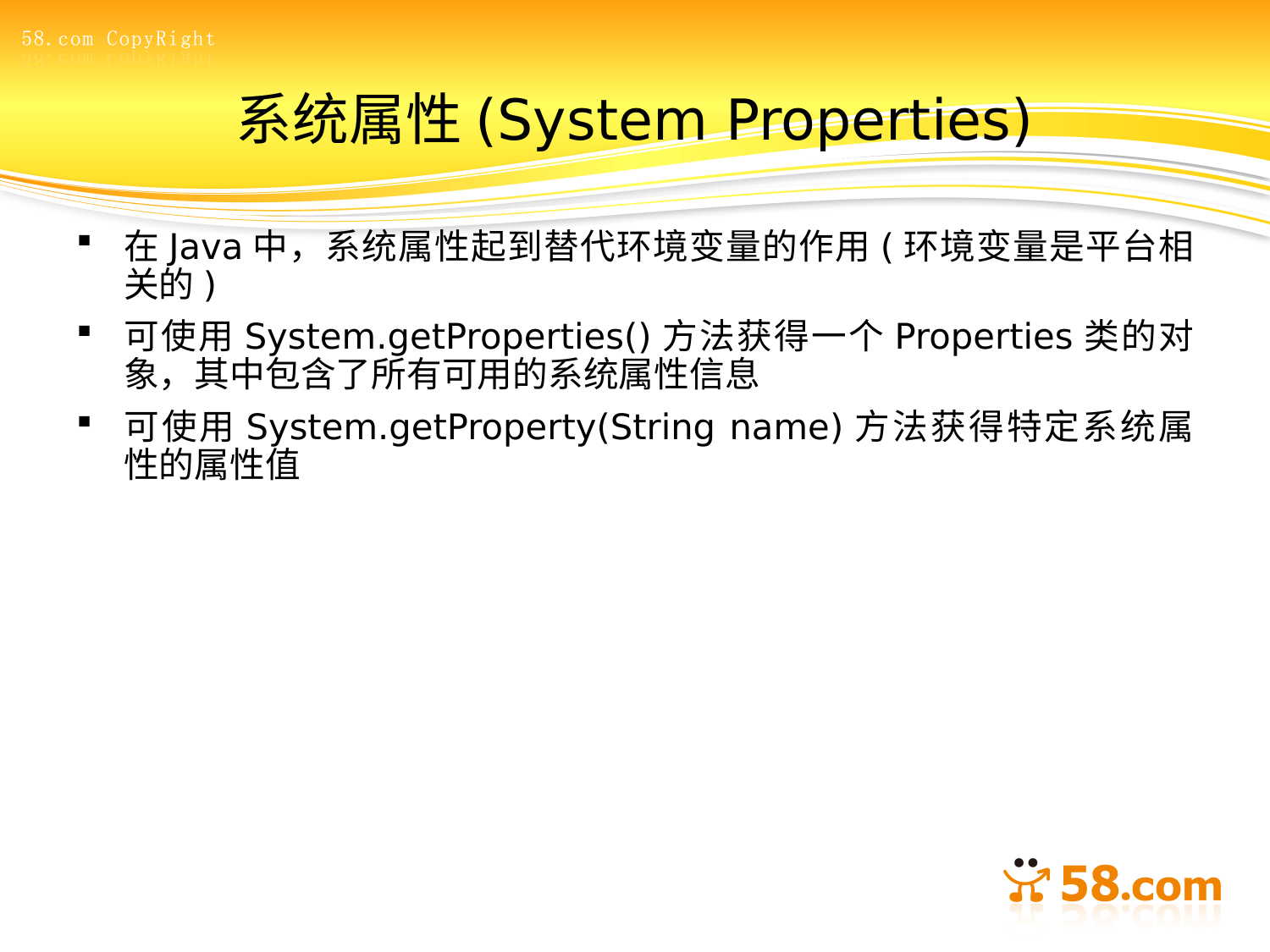

# 系统属性(System Properties)
在Java中，系统属性起到替代环境变量的作用(环境变量是平台相关的)
可使用System.getProperties()方法获得一个Properties类的对象，其中包含了所有可用的系统属性信息
可使用System.getProperty(String name)方法获得特定系统属性的属性值